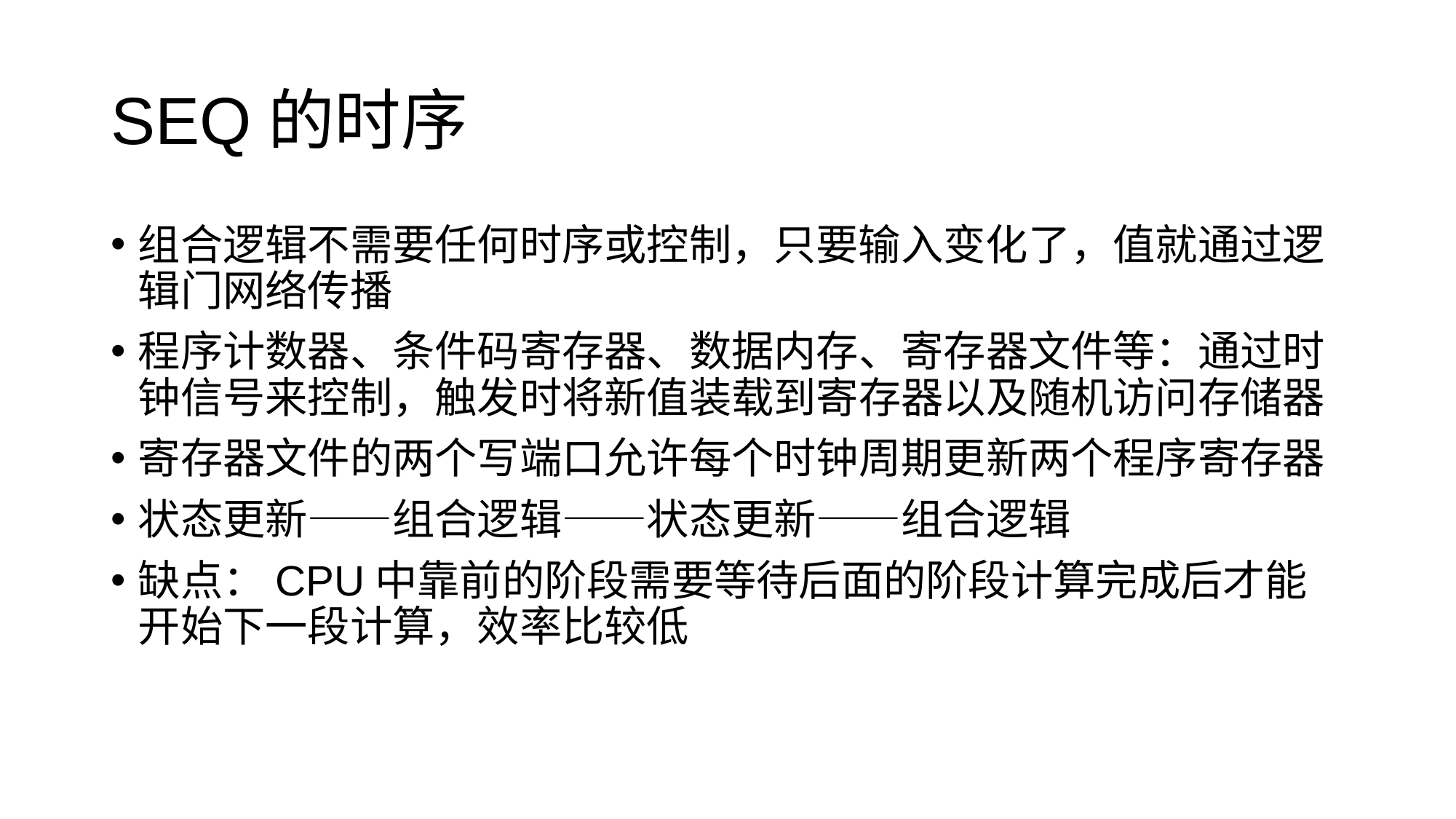

# SEQ的时序
组合逻辑不需要任何时序或控制，只要输入变化了，值就通过逻辑门网络传播
程序计数器、条件码寄存器、数据内存、寄存器文件等：通过时钟信号来控制，触发时将新值装载到寄存器以及随机访问存储器
寄存器文件的两个写端口允许每个时钟周期更新两个程序寄存器
状态更新——组合逻辑——状态更新——组合逻辑
缺点：CPU中靠前的阶段需要等待后面的阶段计算完成后才能开始下一段计算，效率比较低